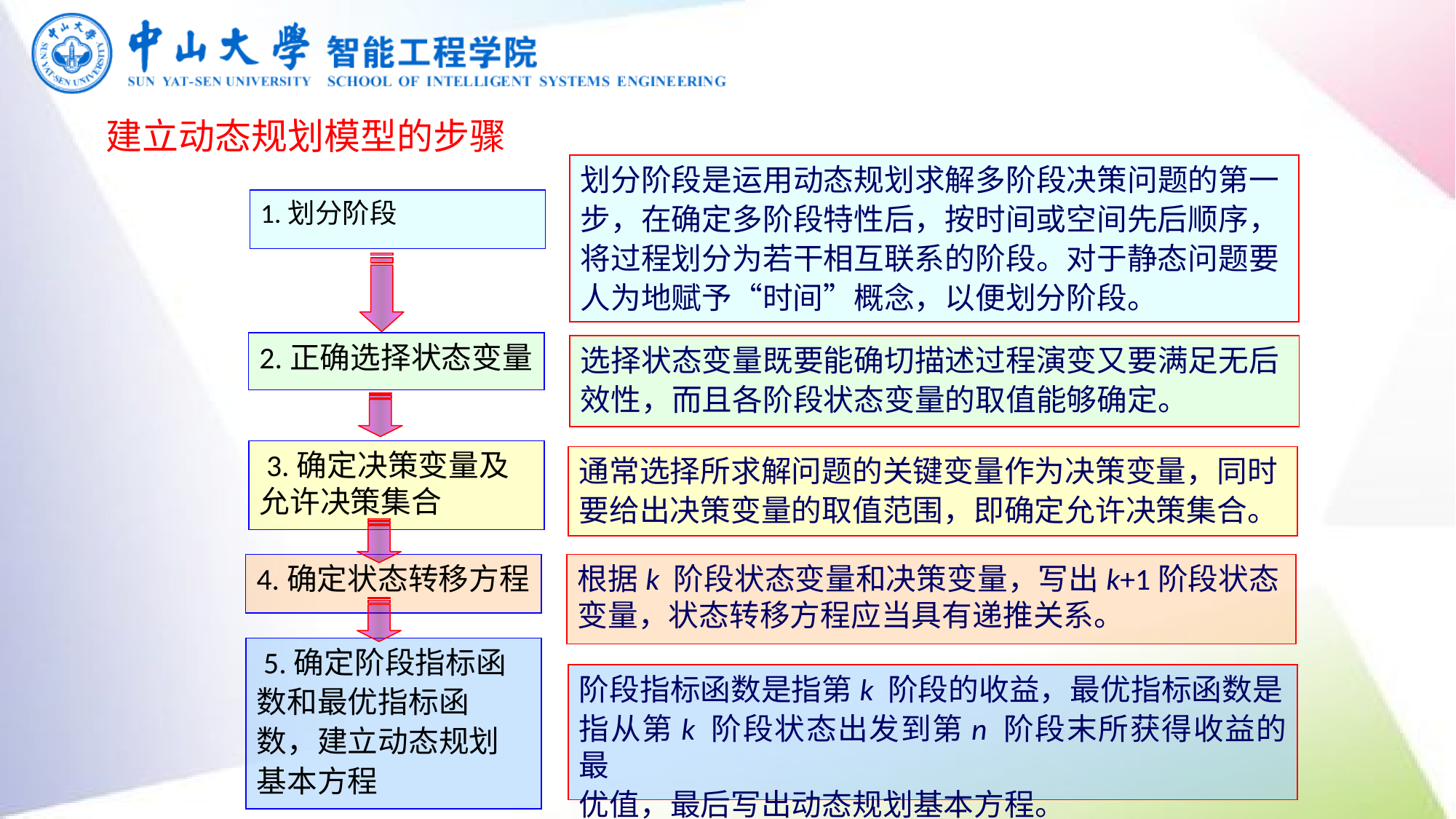

建立动态规划模型的步骤
划分阶段是运用动态规划求解多阶段决策问题的第一
步，在确定多阶段特性后，按时间或空间先后顺序，
将过程划分为若干相互联系的阶段。对于静态问题要
人为地赋予“时间”概念，以便划分阶段。
1.划分阶段

2.正确选择状态变量
选择状态变量既要能确切描述过程演变又要满足无后
效性，而且各阶段状态变量的取值能够确定。

 3.确定决策变量及允许决策集合
通常选择所求解问题的关键变量作为决策变量，同时
要给出决策变量的取值范围，即确定允许决策集合。

4.确定状态转移方程
根据k 阶段状态变量和决策变量，写出k+1阶段状态变量，状态转移方程应当具有递推关系。

 5.确定阶段指标函
数和最优指标函
数，建立动态规划
基本方程
阶段指标函数是指第k 阶段的收益，最优指标函数是
指从第k 阶段状态出发到第n 阶段末所获得收益的最
优值，最后写出动态规划基本方程。